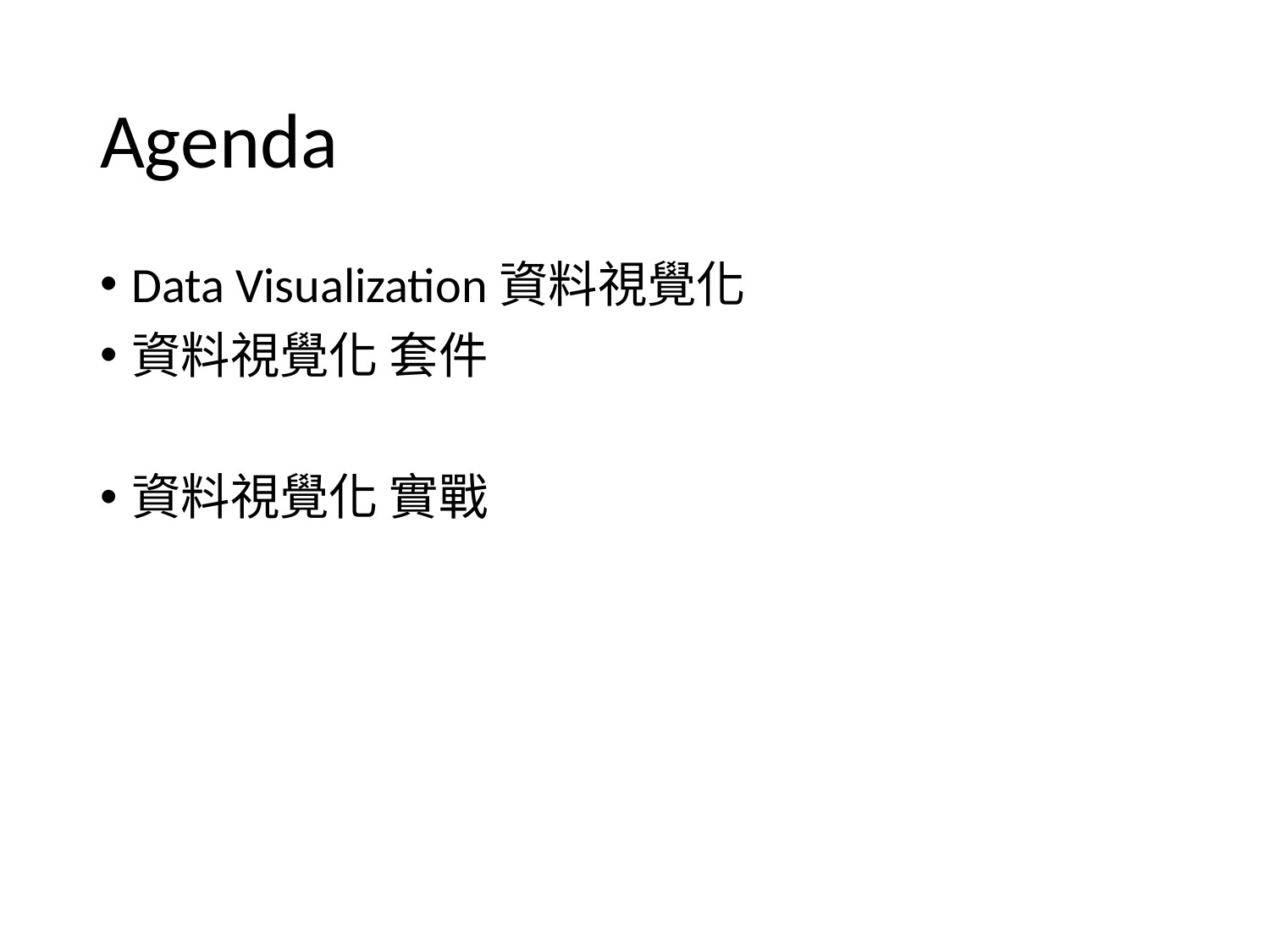

# Agenda
Data Visualization資料視覺化
資料視覺化 套件

資料視覺化 實戰